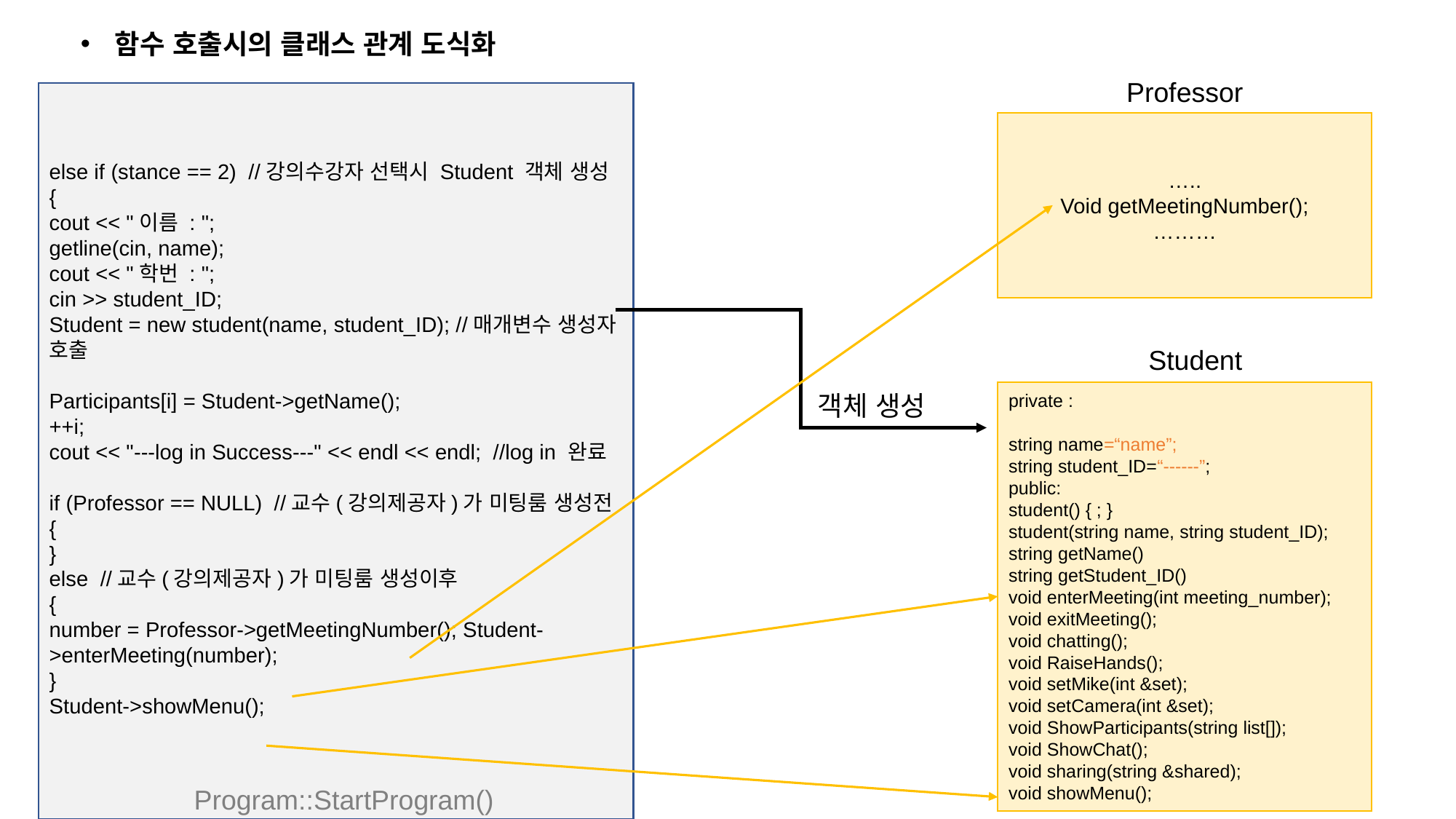

함수 호출시의 클래스 관계 도식화
Professor
else if (stance == 2)  //강의수강자 선택시 Student 객체 생성
{
cout << "이름 : ";
getline(cin, name);
cout << "학번 : ";
cin >> student_ID;
Student = new student(name, student_ID); //매개변수 생성자 호출

Participants[i] = Student->getName();
++i;
cout << "---log in Success---" << endl << endl;  //log in 완료

if (Professor == NULL)  //교수(강의제공자)가 미팅룸 생성전
{
}
else  //교수(강의제공자)가 미팅룸 생성이후
{
number = Professor->getMeetingNumber(); Student->enterMeeting(number);
}
Student->showMenu();

…..
Void getMeetingNumber();
………
Student
private :

string name=“name”;
string student_ID=“------”;
public:
student() { ; }
student(string name, string student_ID); string getName()
string getStudent_ID()
void enterMeeting(int meeting_number);
void exitMeeting();
void chatting();
void RaiseHands();
void setMike(int &set);
void setCamera(int &set);
void ShowParticipants(string list[]);
void ShowChat();
void sharing(string &shared);
void showMenu();
객체 생성
Program::StartProgram()